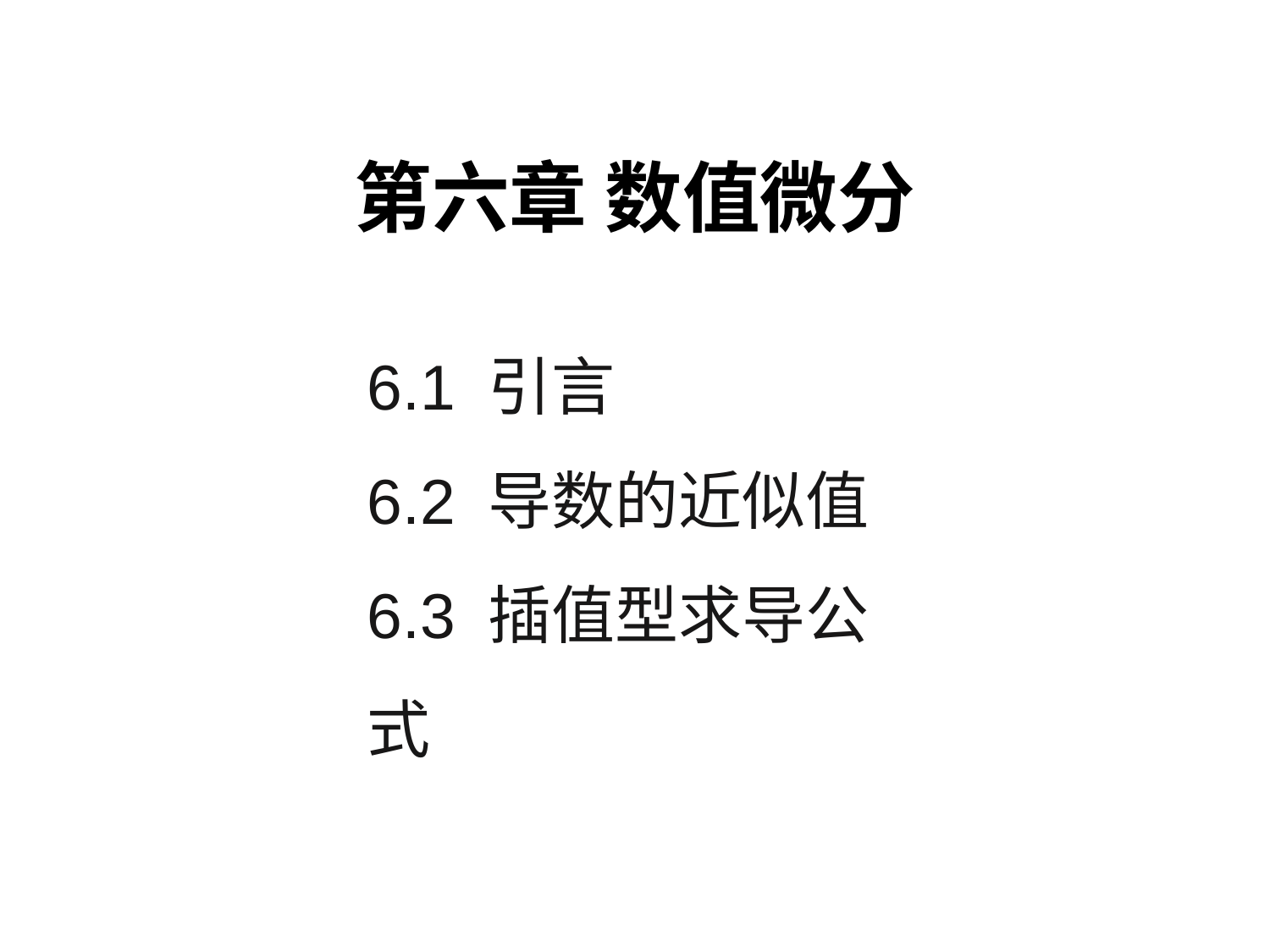

第六章 数值微分

6.1 引言
6.2 导数的近似值
6.3 插值型求导公式